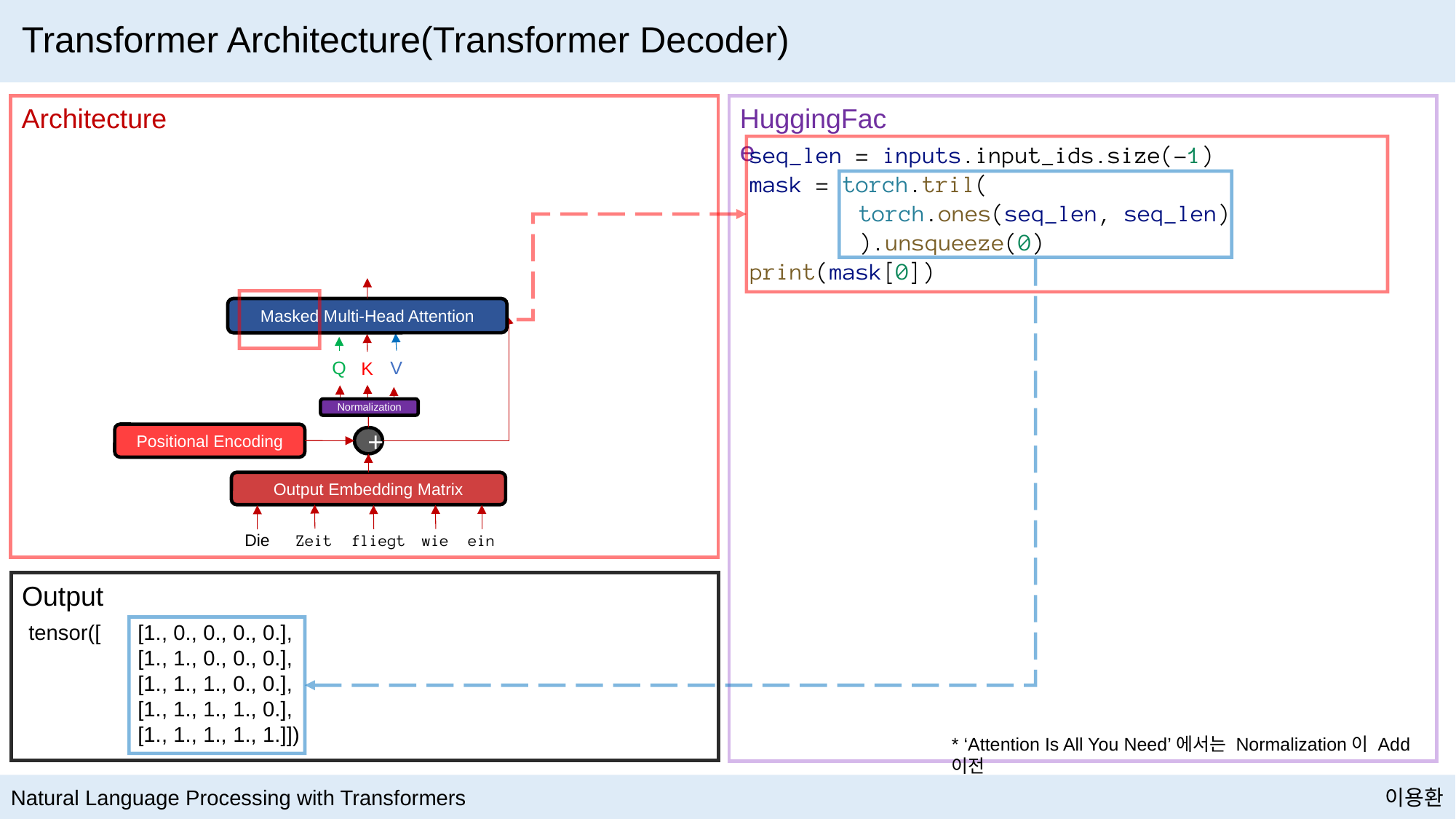

# Transformer Architecture(Transformer Decoder)

Architecture
HuggingFace

seq_len = inputs.input_ids.size(-1)
mask = torch.tril(
	torch.ones(seq_len, seq_len)
	).unsqueeze(0)
print(mask[0])

Masked Multi-Head Attention
Q
V
K
Normalization
Positional Encoding
+
Output Embedding Matrix
Die
Zeit
fliegt
wie
ein

Output
tensor([	[1., 0., 0., 0., 0.],
        	[1., 1., 0., 0., 0.],
        	[1., 1., 1., 0., 0.],
        	[1., 1., 1., 1., 0.],
        	[1., 1., 1., 1., 1.]])

* ‘Attention Is All You Need’에서는 Normalization이 Add 이전